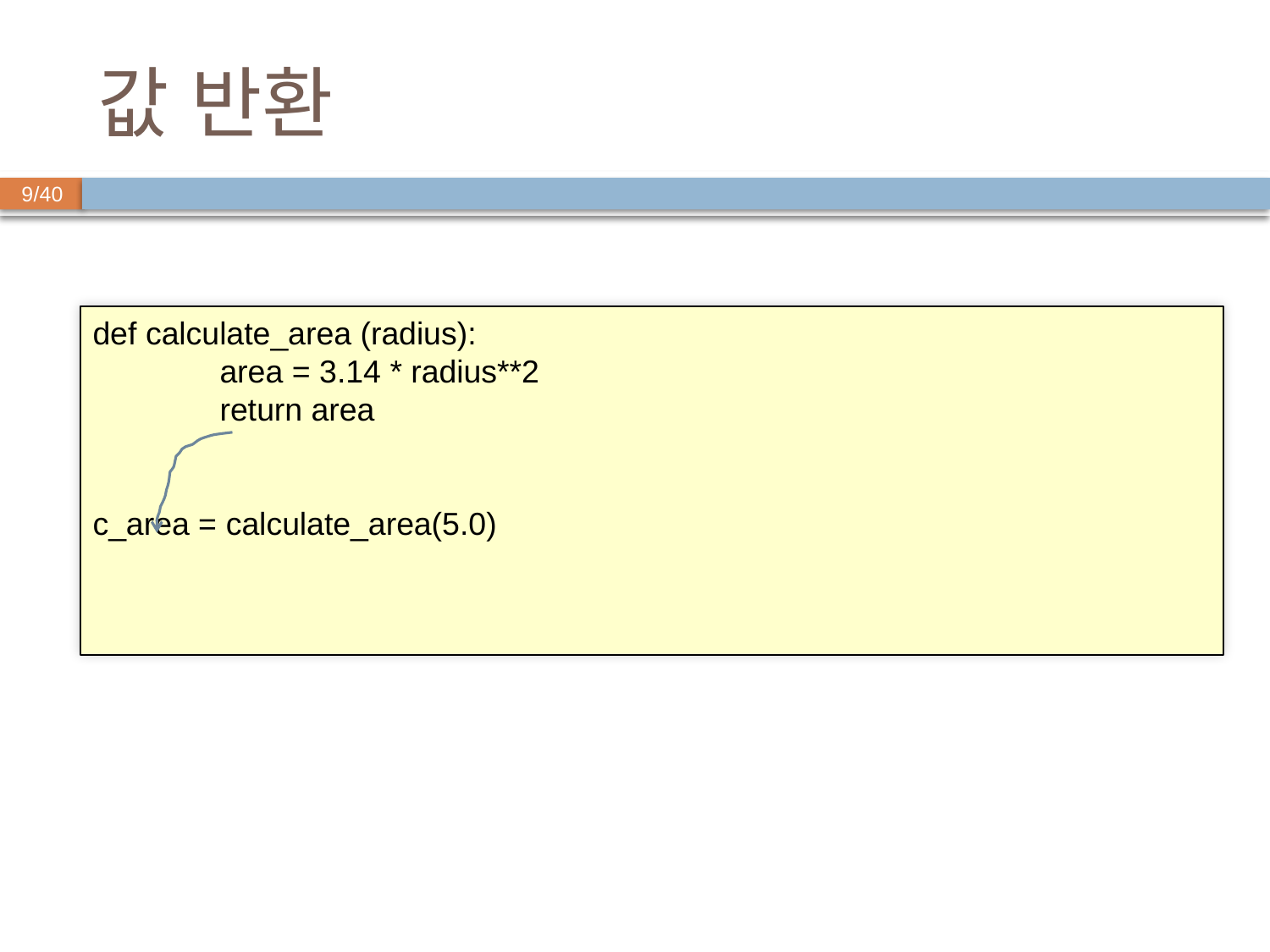

# 값 반환
def calculate_area (radius):
	area = 3.14 * radius**2
	return area

c_area = calculate_area(5.0)